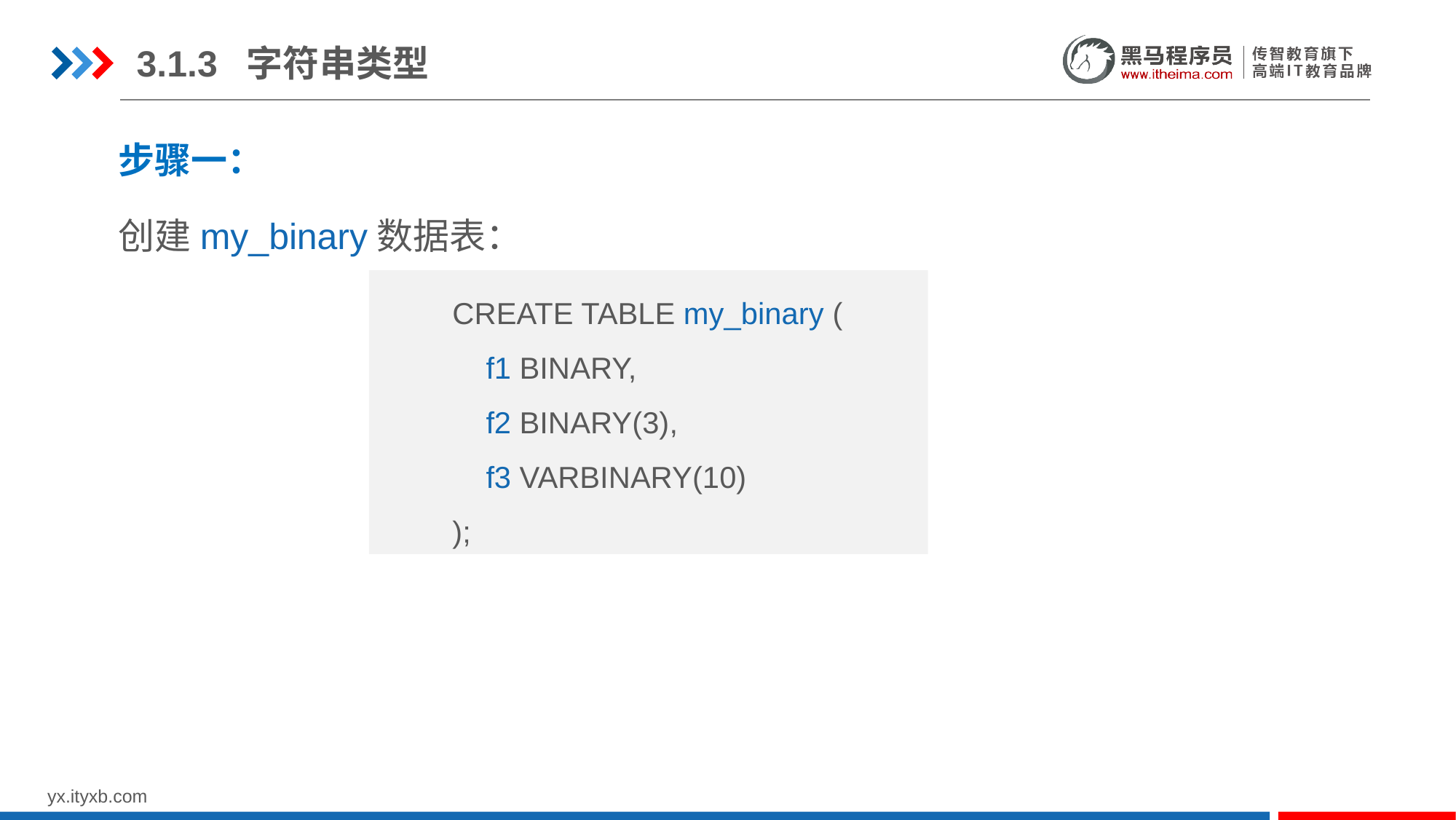

3.1.3  字符串类型
步骤一：
创建my_binary数据表：
CREATE TABLE my_binary (
    f1 BINARY,
    f2 BINARY(3),
    f3 VARBINARY(10)
);